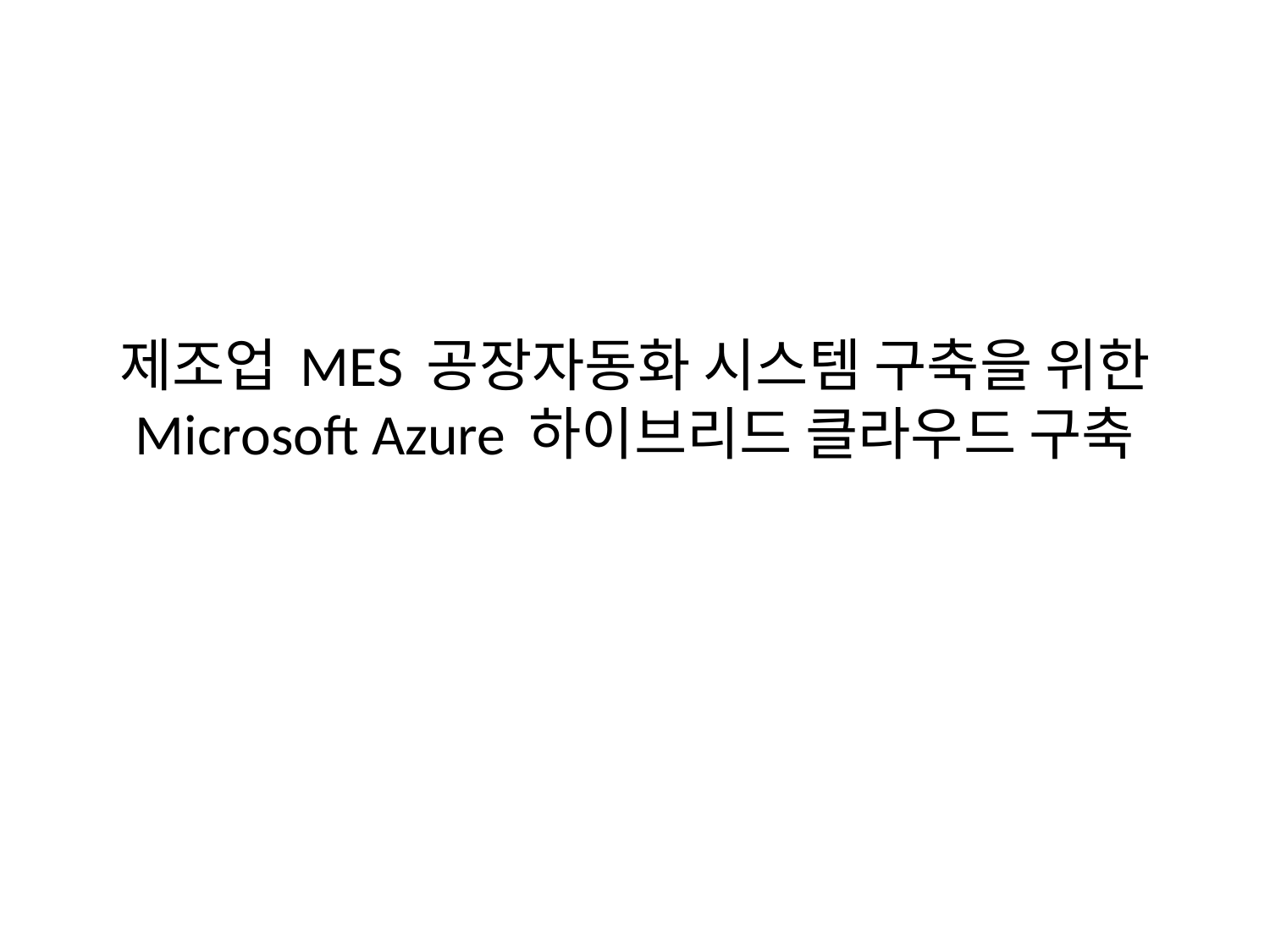

# 제조업 MES 공장자동화 시스템 구축을 위한 Microsoft Azure 하이브리드 클라우드 구축